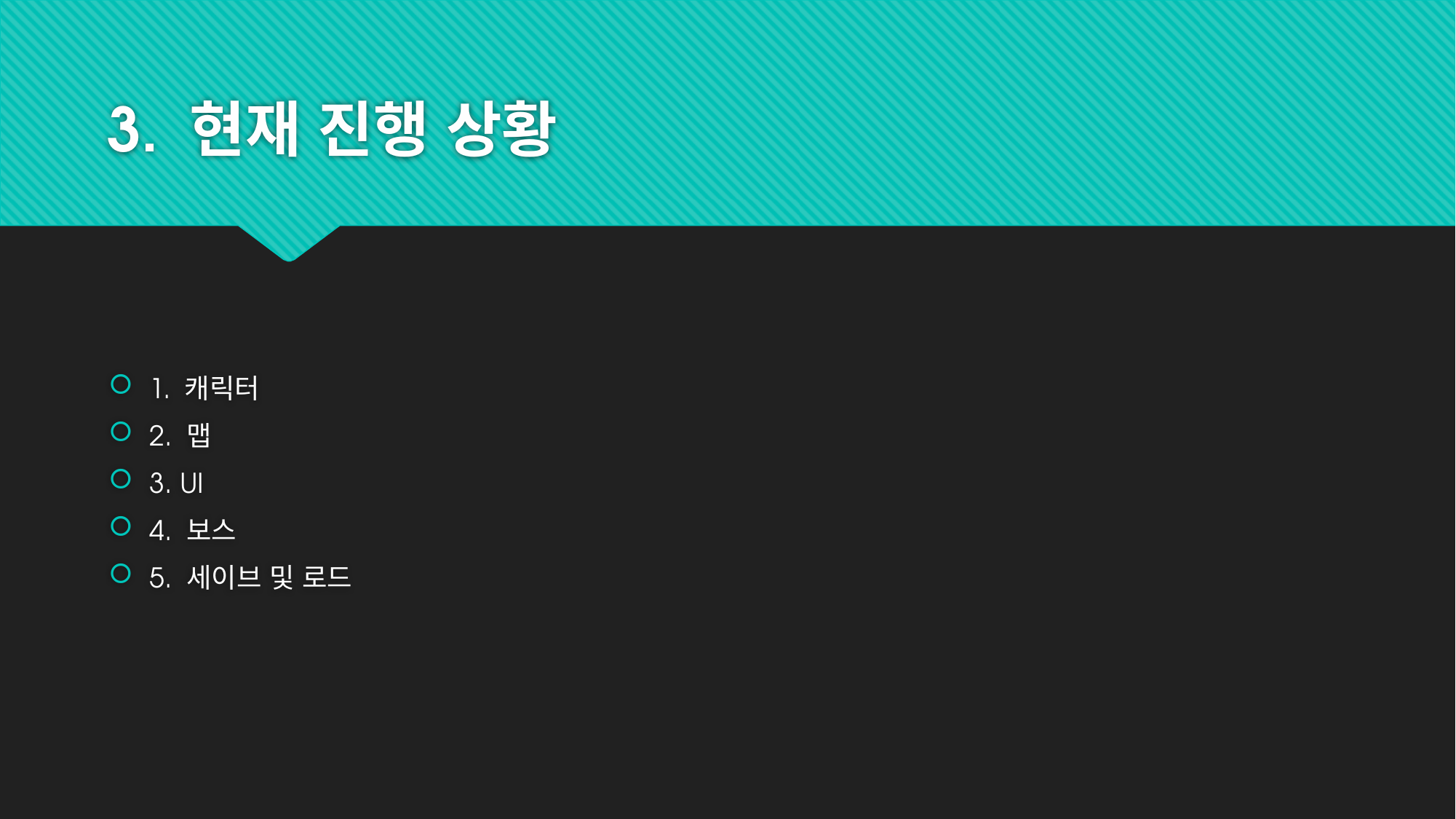

# 3. 현재 진행 상황
1. 캐릭터
2. 맵
3. UI
4. 보스
5. 세이브 및 로드